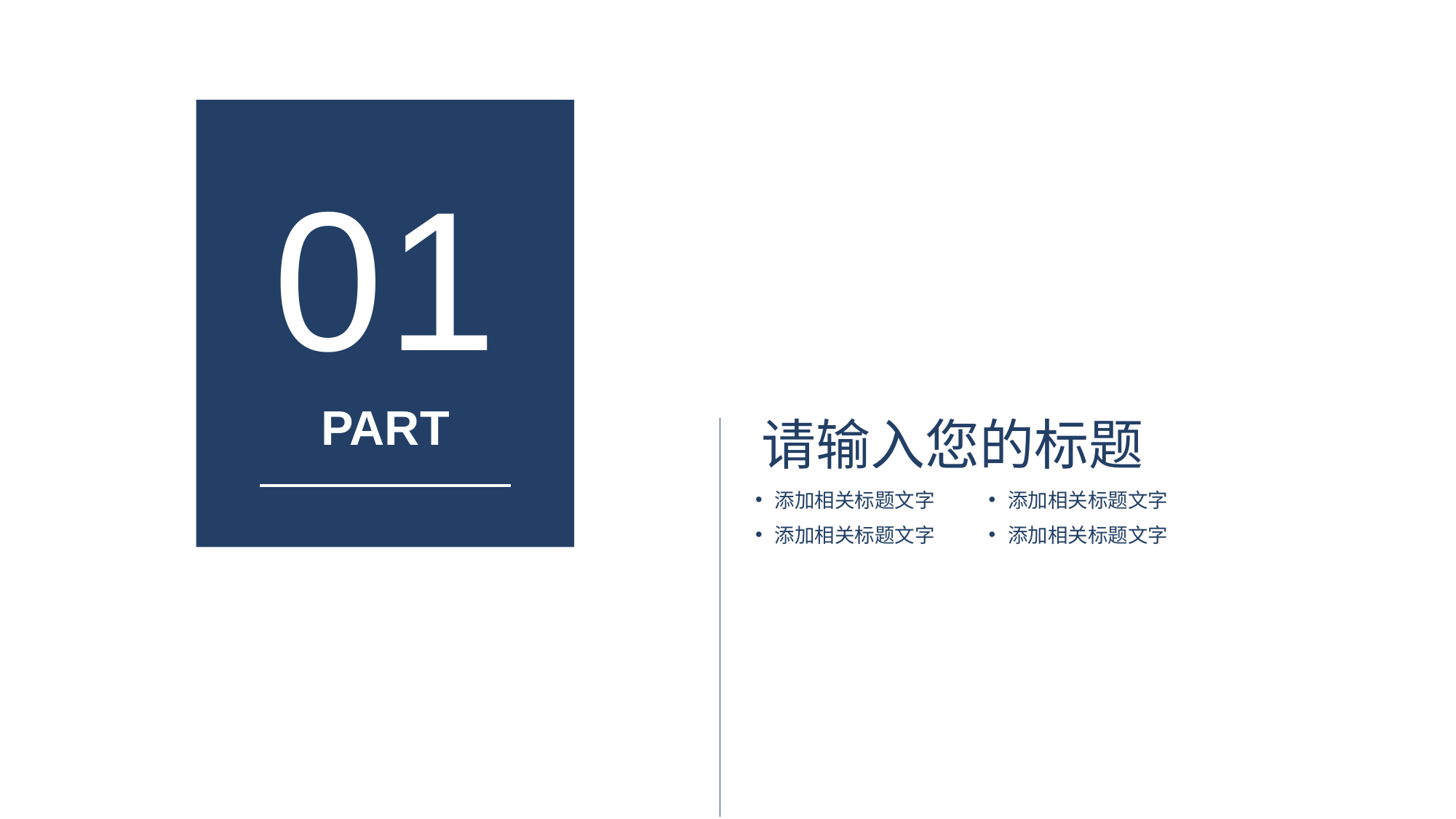

01
PART
请输入您的标题
添加相关标题文字
添加相关标题文字
添加相关标题文字
添加相关标题文字